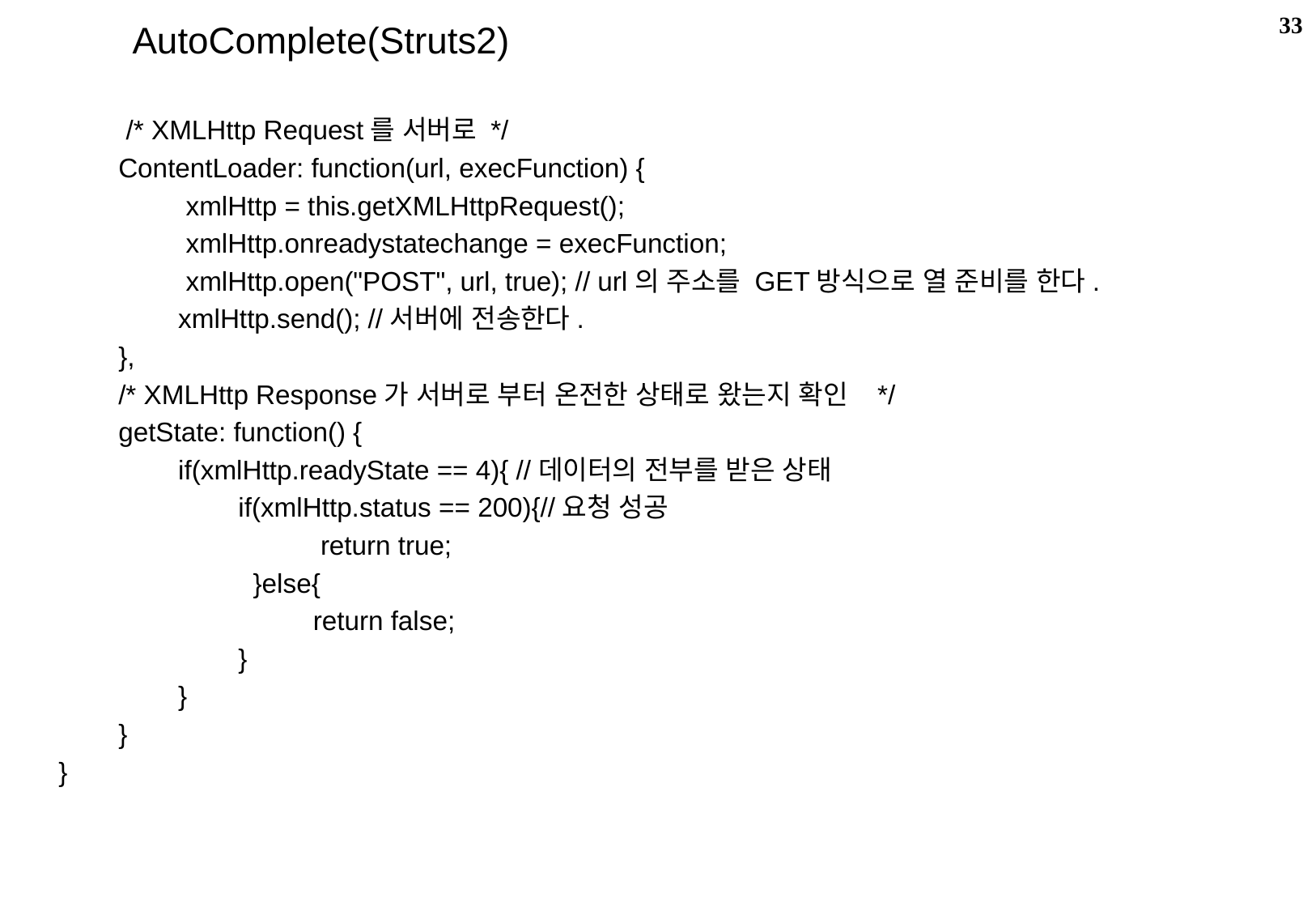

33
AutoComplete(Struts2)
         /* XMLHttp Request를 서버로 */
        ContentLoader: function(url, execFunction) {
                 xmlHttp = this.getXMLHttpRequest();
                 xmlHttp.onreadystatechange = execFunction;
                 xmlHttp.open("POST", url, true); // url의 주소를 GET방식으로 열 준비를 한다.
                xmlHttp.send(); //서버에 전송한다.
        },
        /* XMLHttp Response가 서버로 부터 온전한 상태로 왔는지 확인   */
        getState: function() {
                if(xmlHttp.readyState == 4){ //데이터의 전부를 받은 상태
                        if(xmlHttp.status == 200){//요청 성공
                                   return true;
                          }else{
                                  return false;
                        }
                }
        }
}